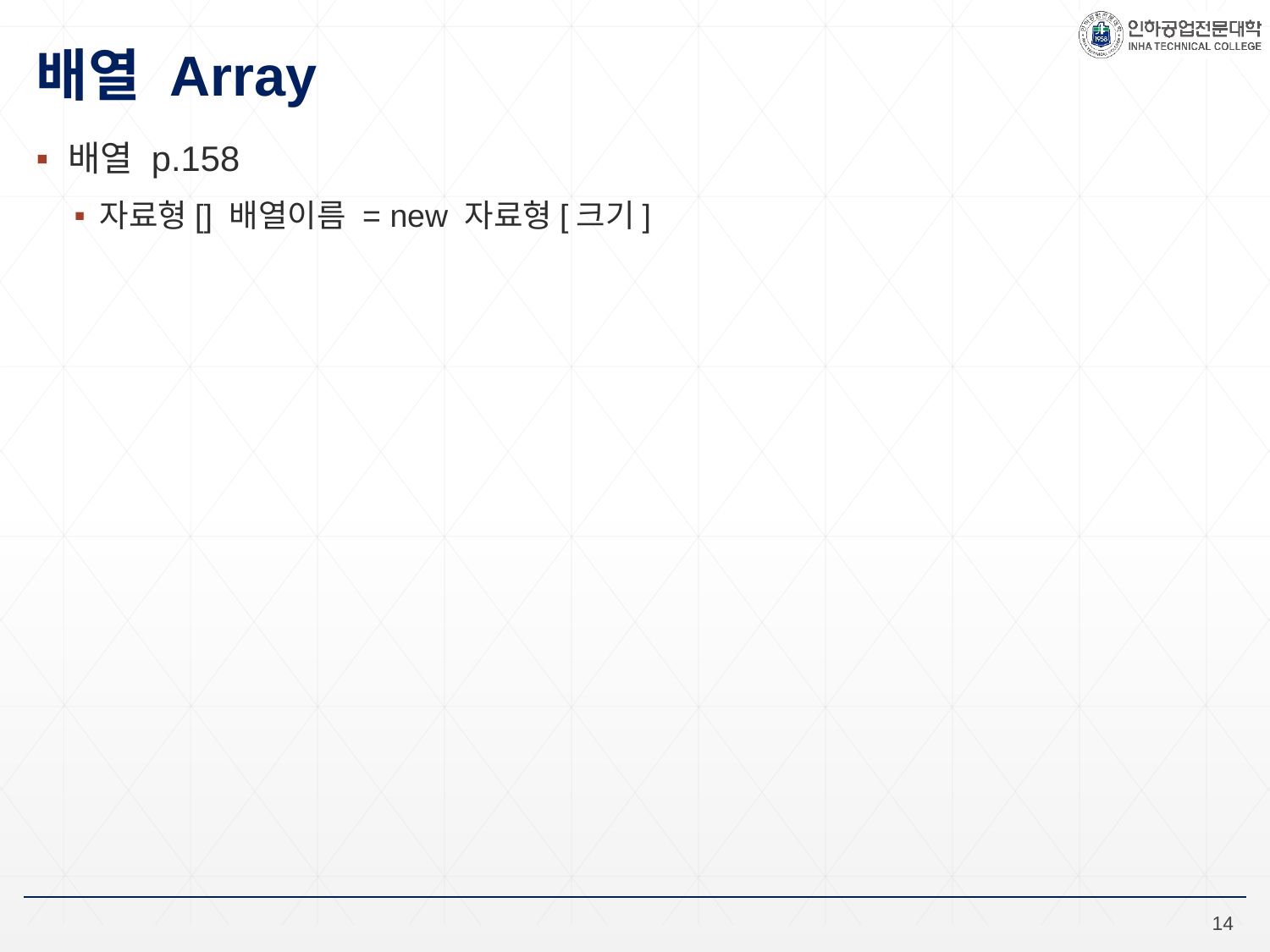

# 배열 Array
배열 p.158
자료형[] 배열이름 = new 자료형[크기]
14